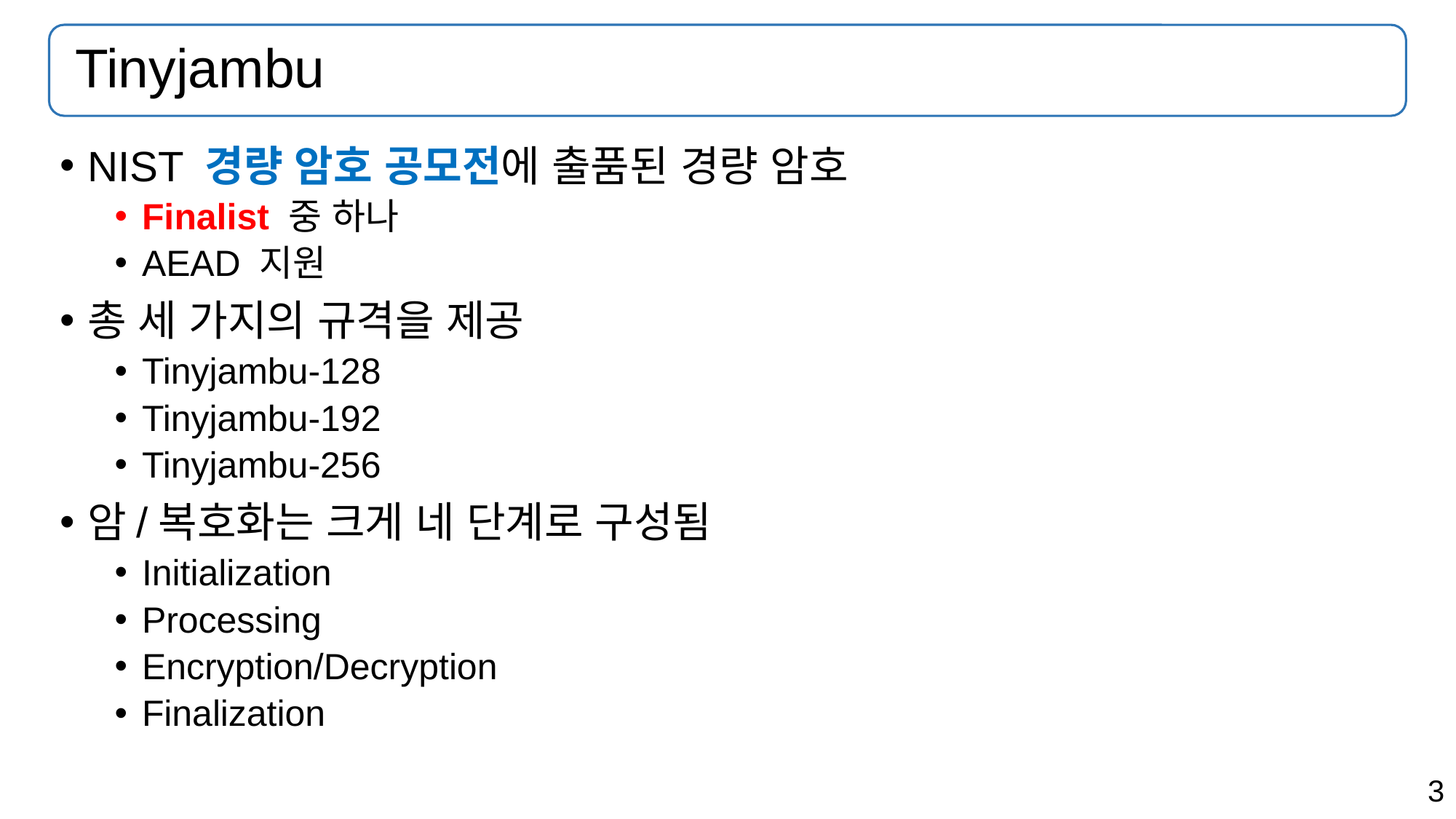

# Tinyjambu
NIST 경량 암호 공모전에 출품된 경량 암호
Finalist 중 하나
AEAD 지원
총 세 가지의 규격을 제공
Tinyjambu-128
Tinyjambu-192
Tinyjambu-256
암/복호화는 크게 네 단계로 구성됨
Initialization
Processing
Encryption/Decryption
Finalization